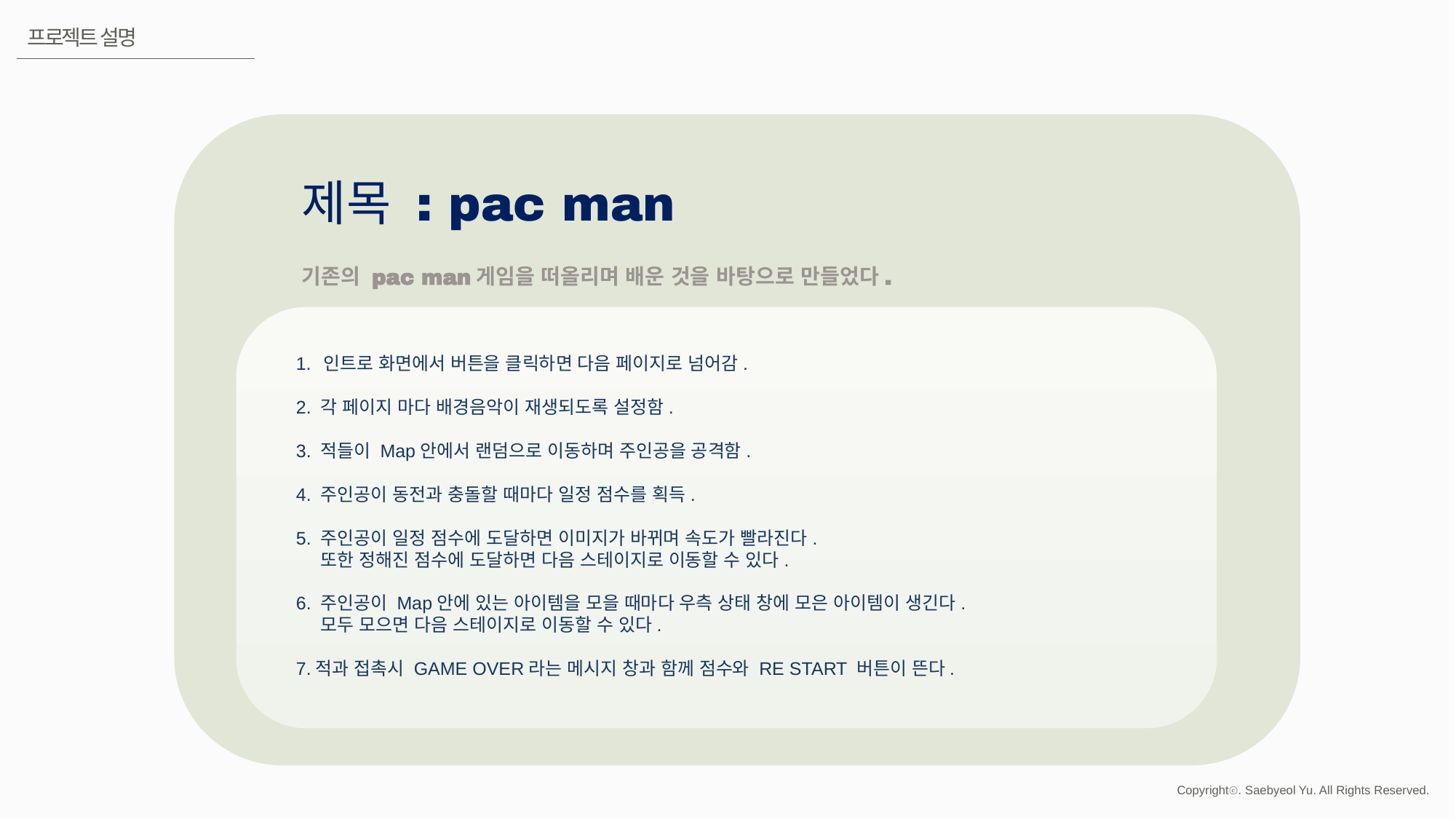

프로젝트 설명

제목 : pac man

기존의 pac man게임을 떠올리며 배운 것을 바탕으로 만들었다.

인트로 화면에서 버튼을 클릭하면 다음 페이지로 넘어감.

2. 각 페이지 마다 배경음악이 재생되도록 설정함.

3. 적들이 Map안에서 랜덤으로 이동하며 주인공을 공격함.

4. 주인공이 동전과 충돌할 때마다 일정 점수를 획득.

5. 주인공이 일정 점수에 도달하면 이미지가 바뀌며 속도가 빨라진다.
    또한 정해진 점수에 도달하면 다음 스테이지로 이동할 수 있다.

6. 주인공이 Map안에 있는 아이템을 모을 때마다 우측 상태 창에 모은 아이템이 생긴다.
    모두 모으면 다음 스테이지로 이동할 수 있다.

7.적과 접촉시 GAME OVER라는 메시지 창과 함께 점수와 RE START 버튼이 뜬다.